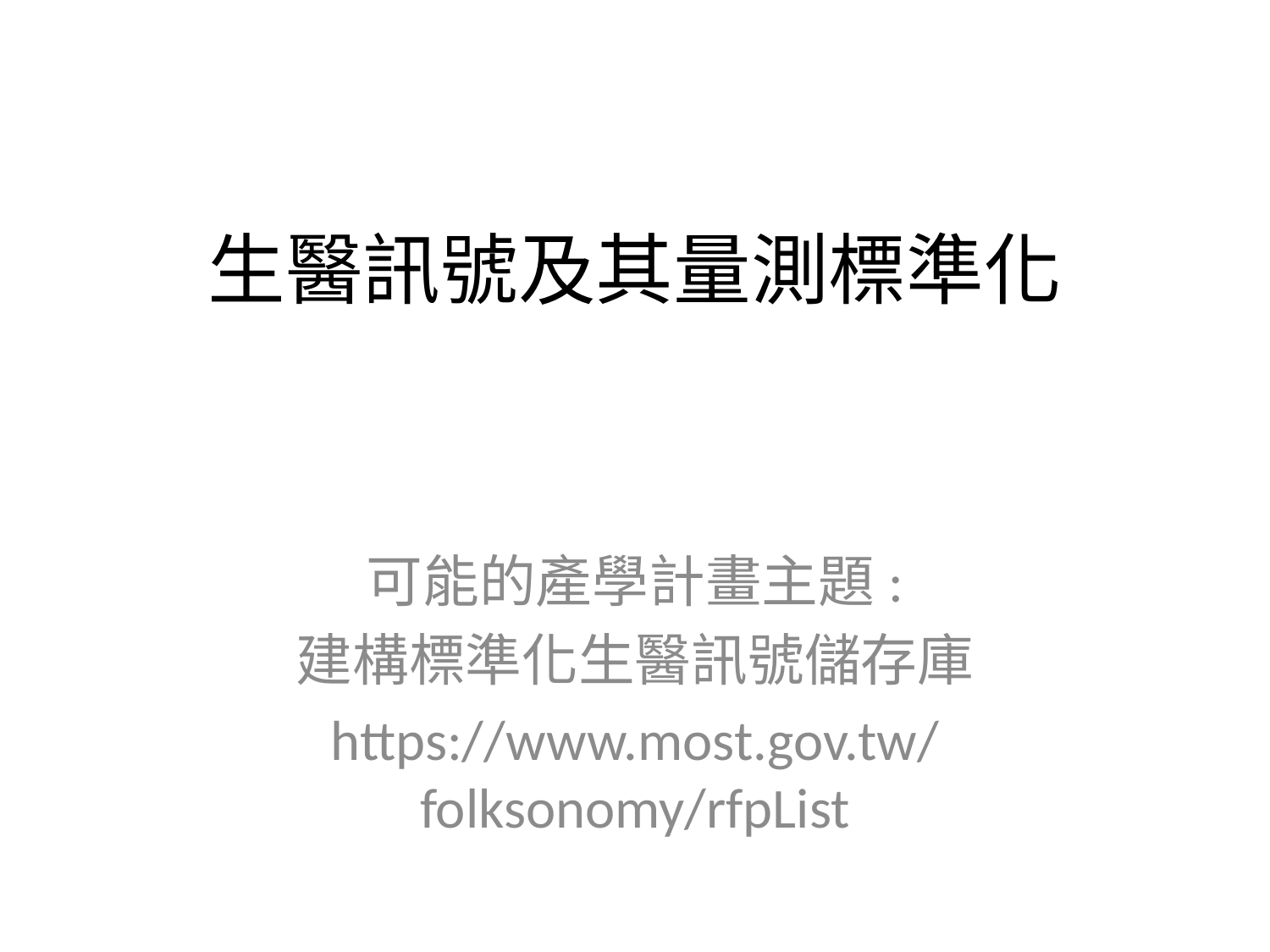

# 生醫訊號及其量測標準化
可能的產學計畫主題:
建構標準化生醫訊號儲存庫
https://www.most.gov.tw/folksonomy/rfpList